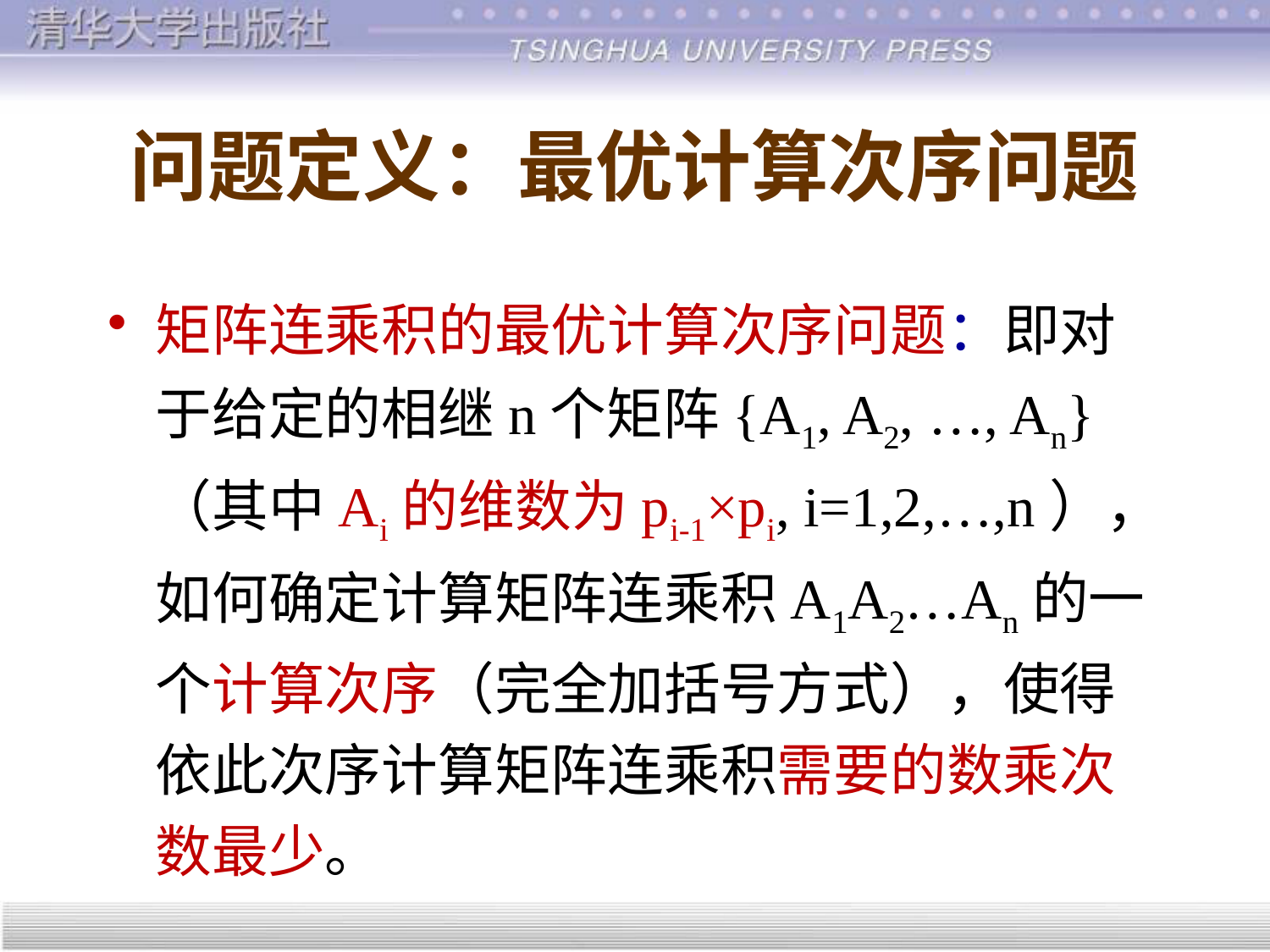

# 问题定义：最优计算次序问题
矩阵连乘积的最优计算次序问题：即对于给定的相继n个矩阵{A1, A2, …, An}（其中Ai的维数为pi-1×pi, i=1,2,…,n），如何确定计算矩阵连乘积A1A2…An的一个计算次序（完全加括号方式），使得依此次序计算矩阵连乘积需要的数乘次数最少。
21